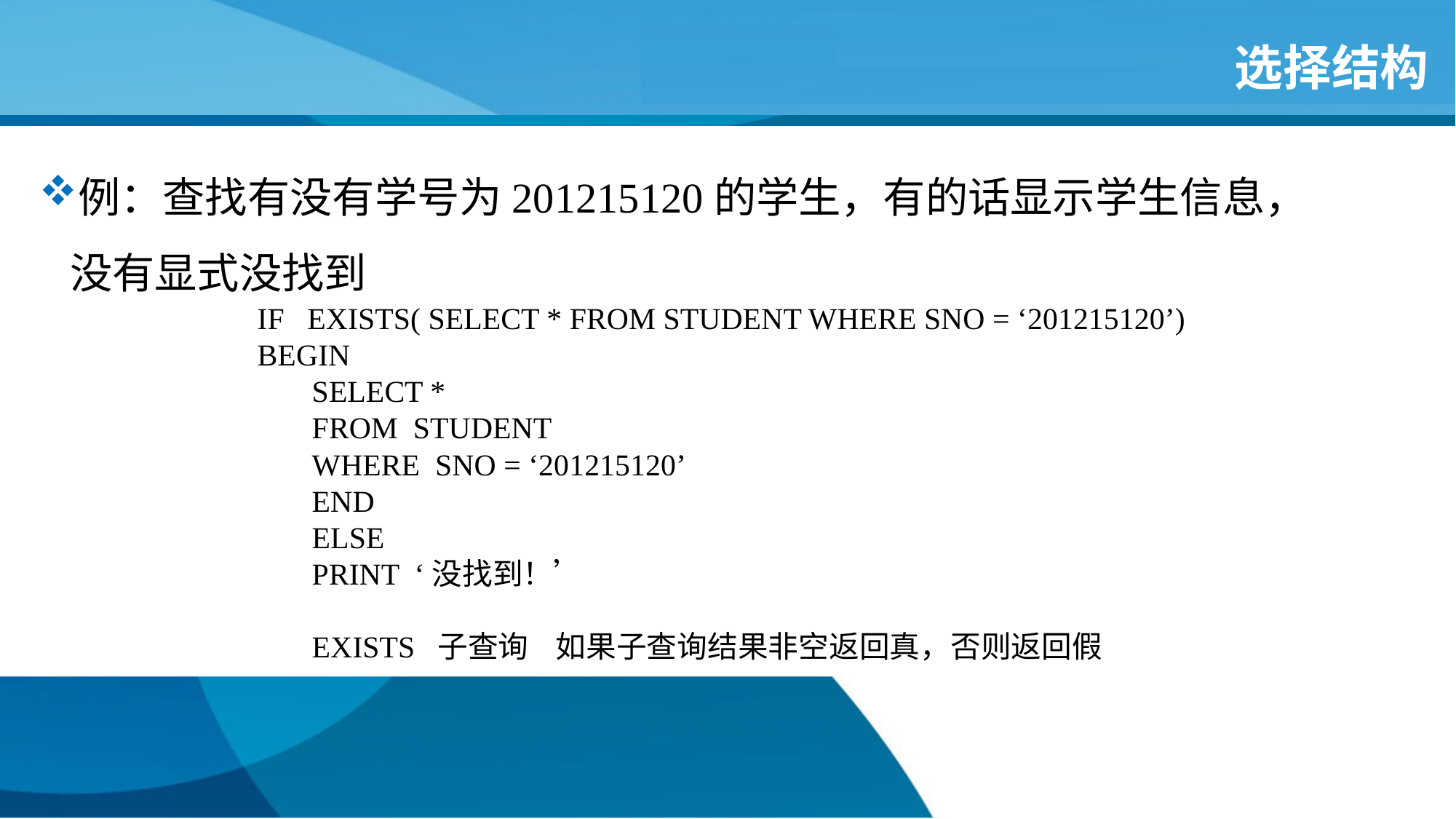

# 选择结构
例：查找有没有学号为201215120的学生，有的话显示学生信息，没有显式没找到
IF   EXISTS( SELECT * FROM STUDENT WHERE SNO = ‘201215120’)
BEGIN
SELECT *
FROM  STUDENT
WHERE  SNO = ‘201215120’
END
ELSE
PRINT  ‘没找到！’

EXISTS  子查询    如果子查询结果非空返回真，否则返回假